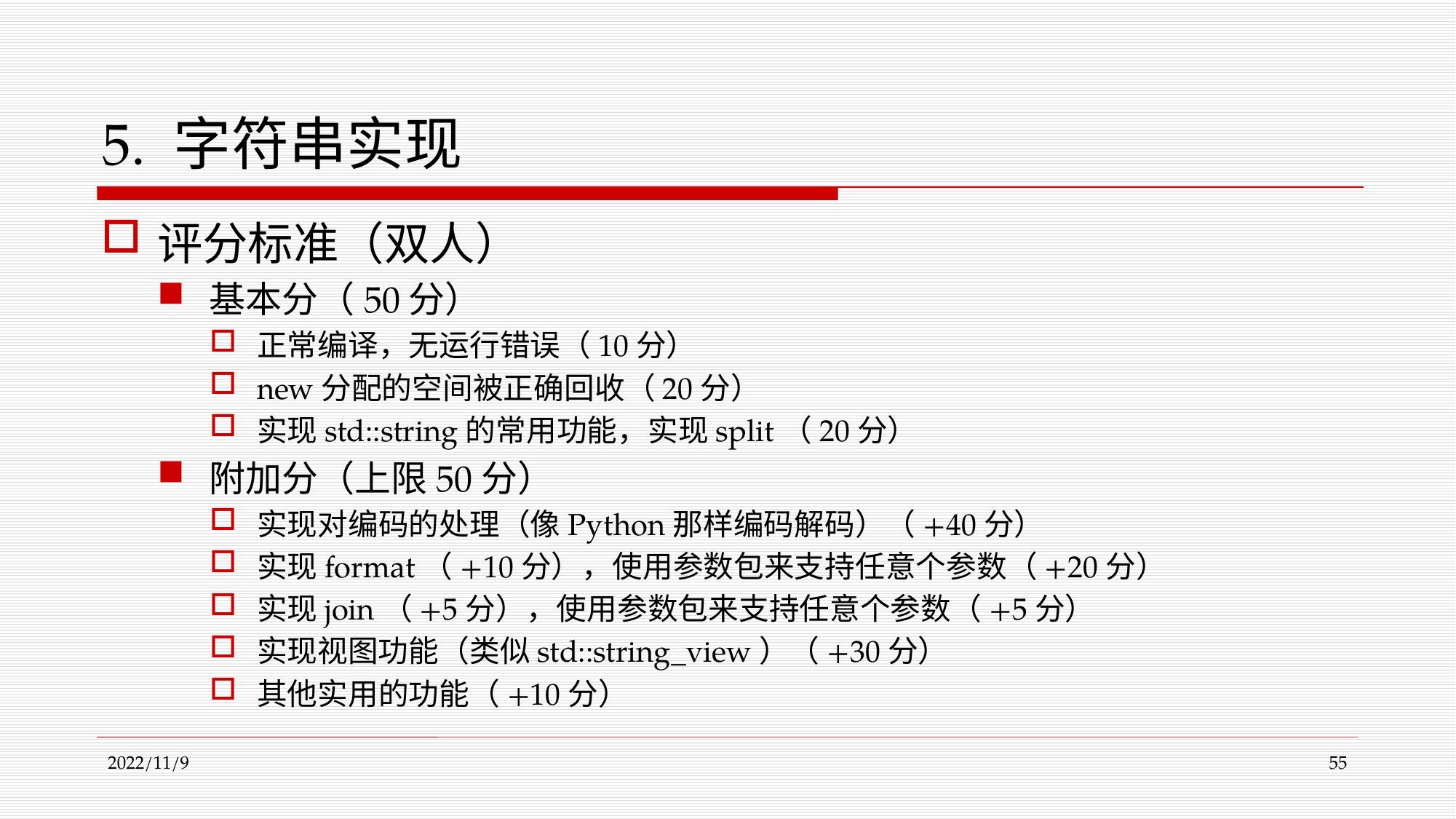

# 5. 字符串实现
评分标准（双人）
基本分（50分）
正常编译，无运行错误（10分）
new分配的空间被正确回收（20分）
实现std::string的常用功能，实现split（20分）
附加分（上限50分）
实现对编码的处理（像Python那样编码解码）（+40分）
实现format（+10分），使用参数包来支持任意个参数（+20分）
实现join（+5分），使用参数包来支持任意个参数（+5分）
实现视图功能（类似std::string_view）（+30分）
其他实用的功能（+10分）
2022/11/9
55